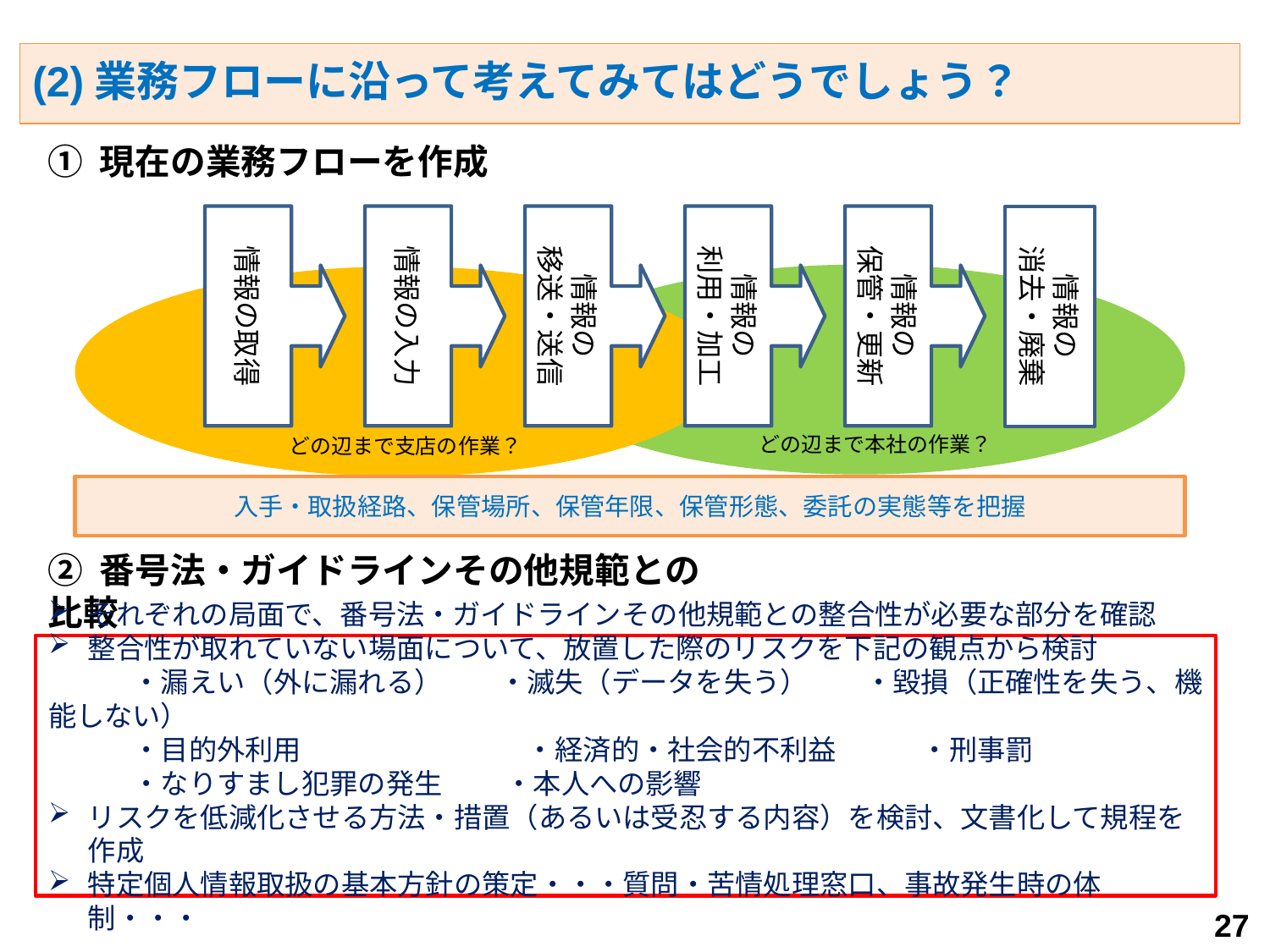

(2)業務フローに沿って考えてみてはどうでしょう？
① 現在の業務フローを作成
情報の取得
情報の入力
情報の
移送・送信
情報の
利用・加工
情報の
保管・更新
情報の
消去・廃棄

どの辺まで本社の作業？
どの辺まで支店の作業？
入手・取扱経路、保管場所、保管年限、保管形態、委託の実態等を把握
② 番号法・ガイドラインその他規範との比較
それぞれの局面で、番号法・ガイドラインその他規範との整合性が必要な部分を確認
整合性が取れていない場面について、放置した際のリスクを下記の観点から検討
　　　・漏えい（外に漏れる）　　・滅失（データを失う）　　・毀損（正確性を失う、機能しない）
　　　・目的外利用　　　　　　　　・経済的・社会的不利益　　　・刑事罰
　　　・なりすまし犯罪の発生　　 ・本人への影響
リスクを低減化させる方法・措置（あるいは受忍する内容）を検討、文書化して規程を作成
特定個人情報取扱の基本方針の策定・・・質問・苦情処理窓口、事故発生時の体制・・・
27